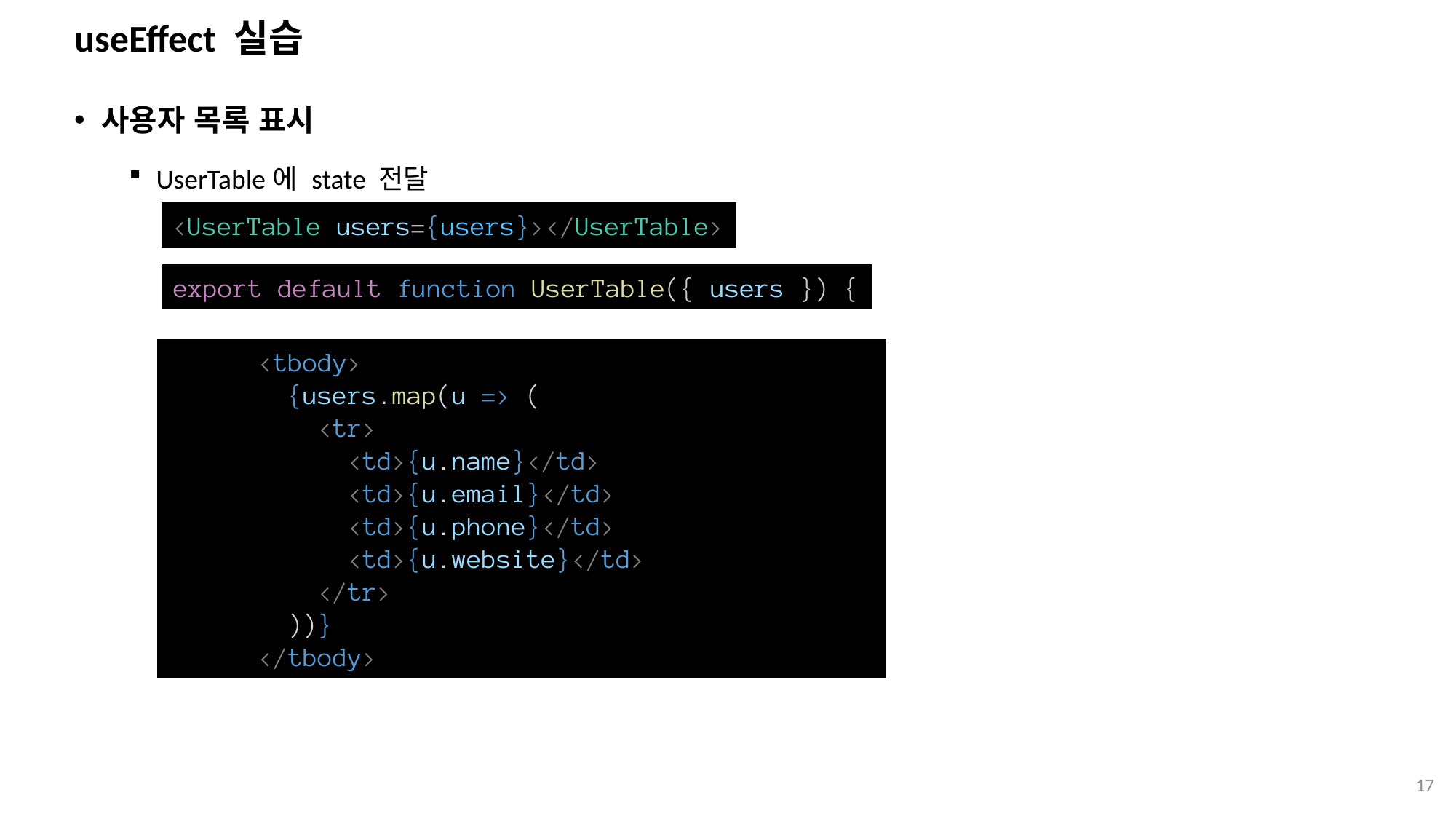

# useEffect 실습
사용자 목록 표시
UserTable에 state 전달

<UserTable users={users}></UserTable>
export default function UserTable({ users }) {
      <tbody>
        {users.map(u => (
          <tr>
            <td>{u.name}</td>
            <td>{u.email}</td>
            <td>{u.phone}</td>
            <td>{u.website}</td>
          </tr>
        ))}
      </tbody>
17